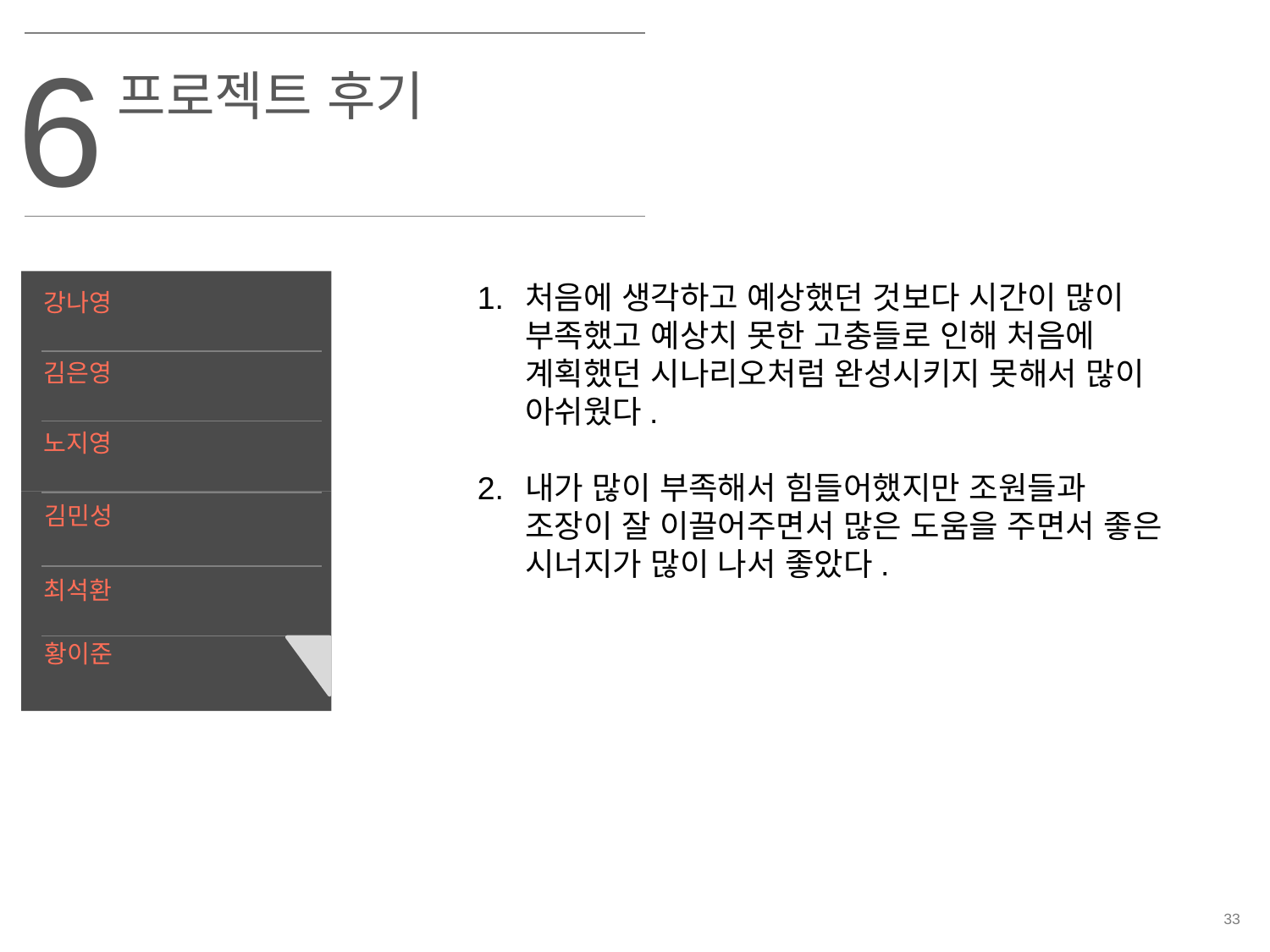

6
프로젝트 후기

강나영
김은영
노지영

김민성

최석환
황이준
처음에 생각하고 예상했던 것보다 시간이 많이 부족했고 예상치 못한 고충들로 인해 처음에 계획했던 시나리오처럼 완성시키지 못해서 많이 아쉬웠다.

내가 많이 부족해서 힘들어했지만 조원들과 조장이 잘 이끌어주면서 많은 도움을 주면서 좋은 시너지가 많이 나서 좋았다.